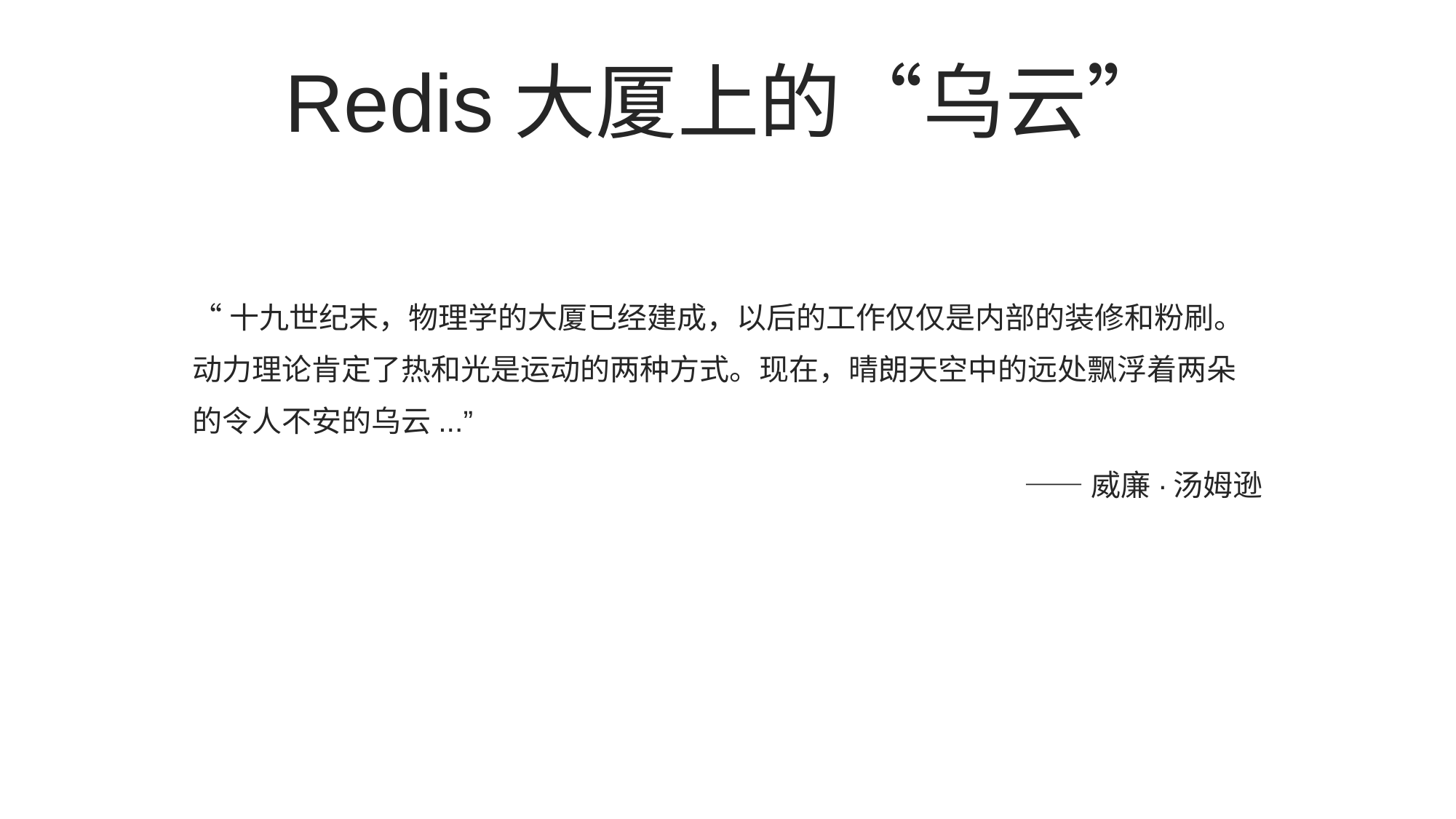

# Redis大厦上的“乌云”
“十九世纪末，物理学的大厦已经建成，以后的工作仅仅是内部的装修和粉刷。动力理论肯定了热和光是运动的两种方式。现在，晴朗天空中的远处飘浮着两朵的令人不安的乌云...”
——威廉·汤姆逊